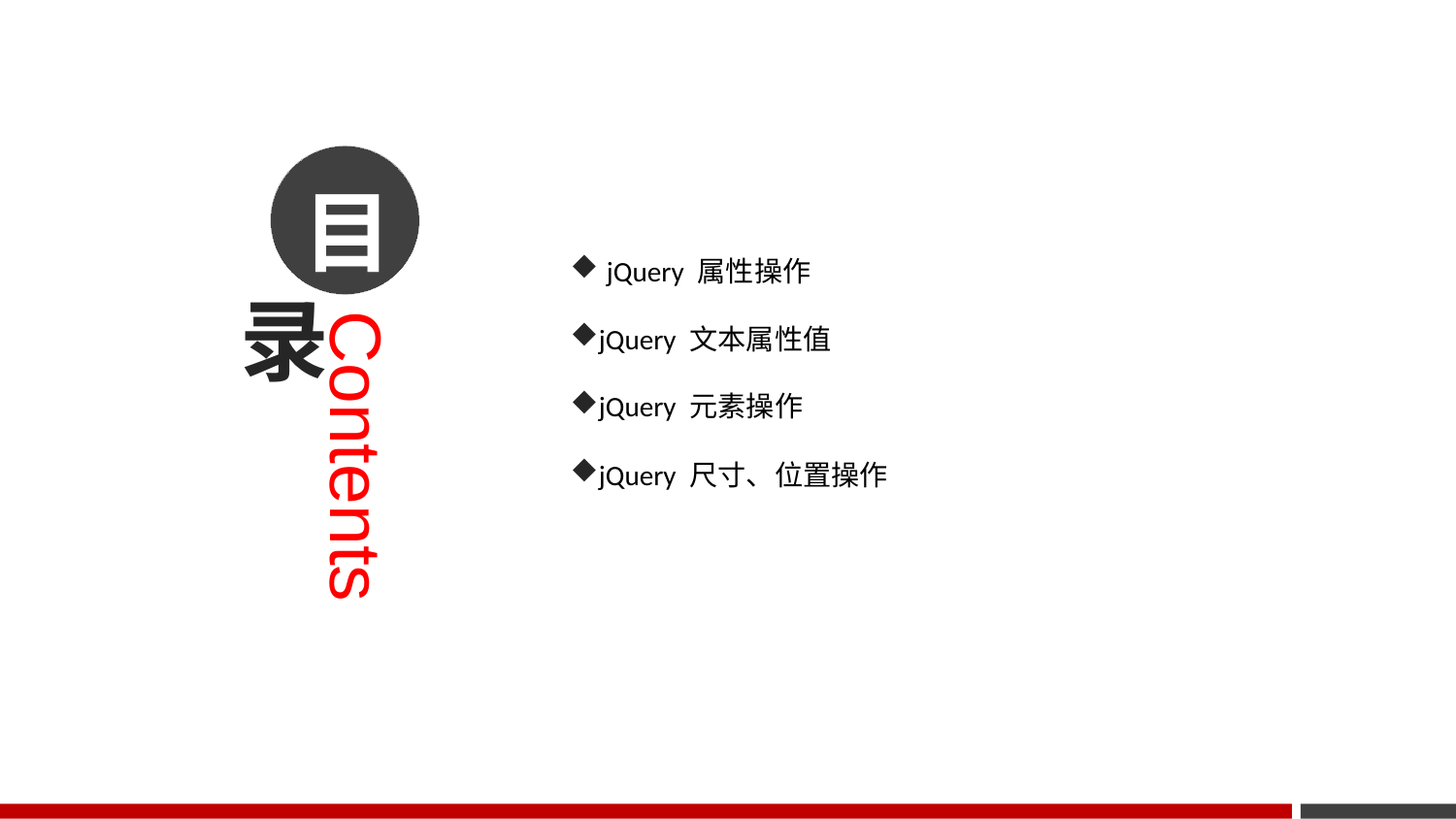

目
 jQuery 属性操作
jQuery 文本属性值
jQuery 元素操作
jQuery 尺寸、位置操作
录
Contents